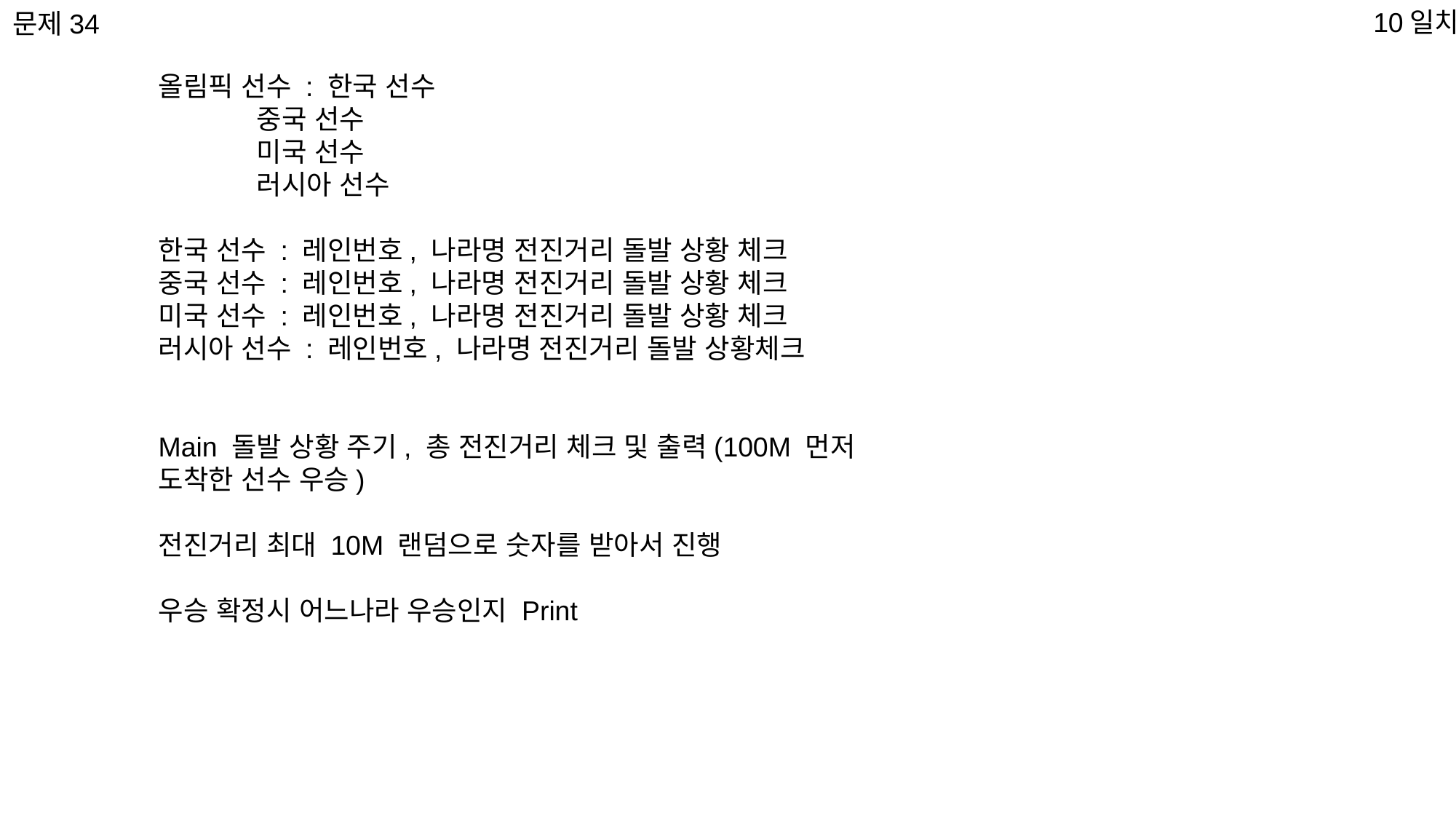

10일차
문제34
올림픽 선수 : 한국 선수
            중국 선수
            미국 선수
            러시아 선수

한국 선수 : 레인번호, 나라명 전진거리 돌발 상황 체크
중국 선수 : 레인번호, 나라명 전진거리 돌발 상황 체크
미국 선수 : 레인번호, 나라명 전진거리 돌발 상황 체크
러시아 선수 : 레인번호, 나라명 전진거리 돌발 상황체크

Main 돌발 상황 주기, 총 전진거리 체크 및 출력(100M 먼저 도착한 선수 우승)

전진거리 최대 10M 랜덤으로 숫자를 받아서 진행

우승 확정시 어느나라 우승인지 Print